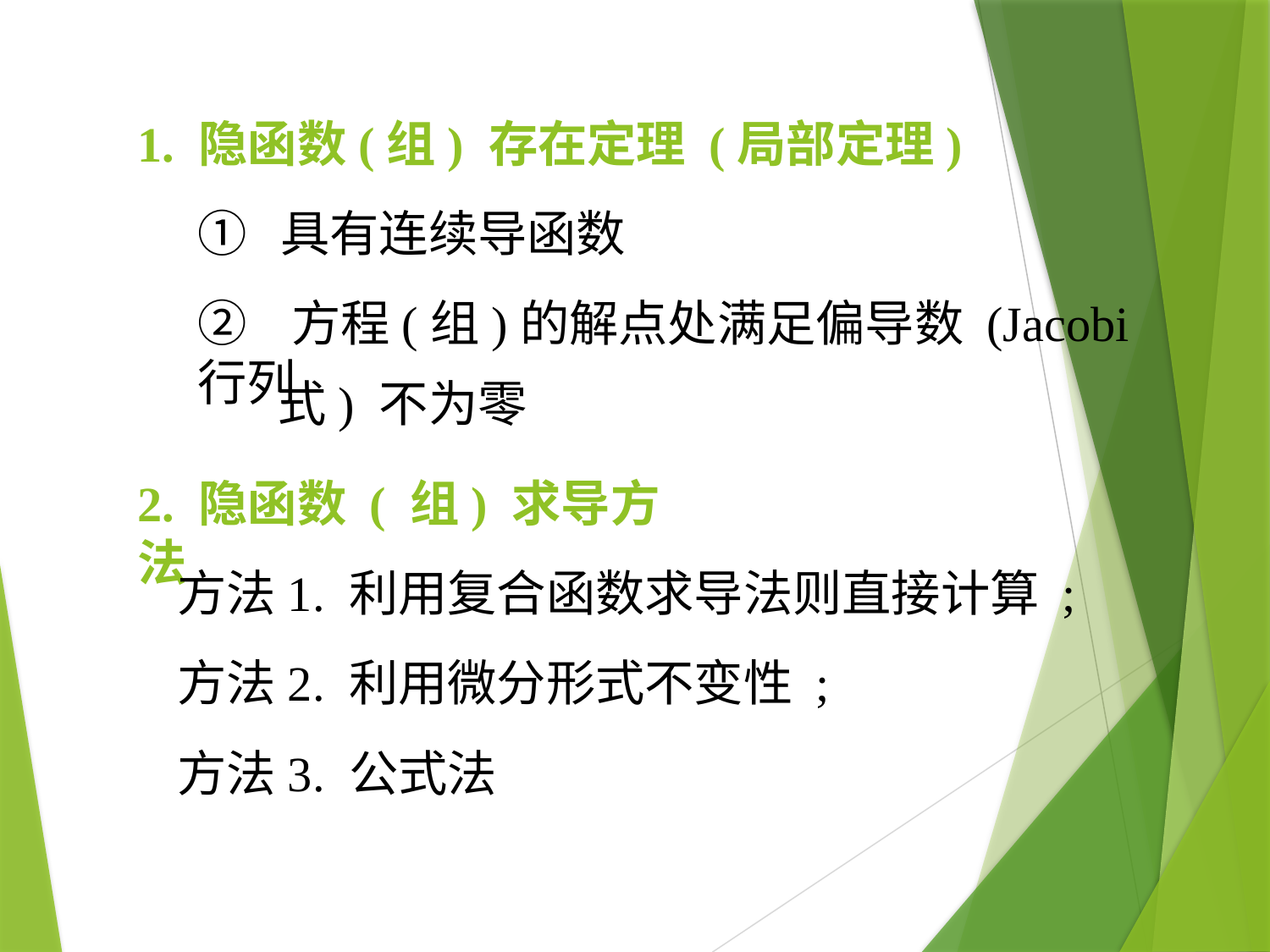

1. 隐函数(组) 存在定理 (局部定理)
①  具有连续导函数
②   方程(组)的解点处满足偏导数 (Jacobi行列
式) 不为零
2. 隐函数 ( 组) 求导方法
方法1. 利用复合函数求导法则直接计算 ;
方法2. 利用微分形式不变性 ;
方法3. 公式法